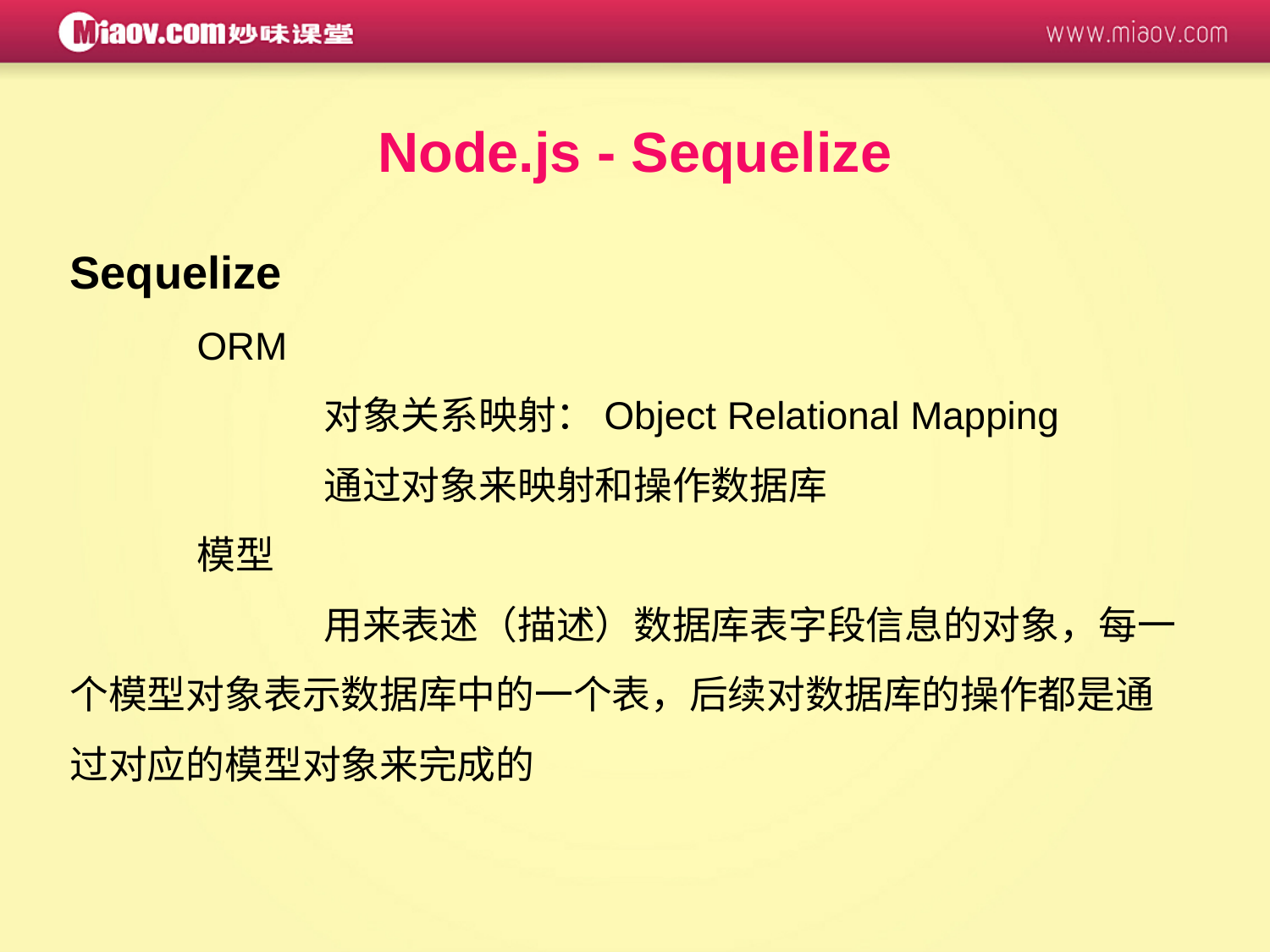

Node.js - Sequelize
Sequelize
	ORM
		对象关系映射：Object Relational Mapping
		通过对象来映射和操作数据库
	模型
		用来表述（描述）数据库表字段信息的对象，每一个模型对象表示数据库中的一个表，后续对数据库的操作都是通过对应的模型对象来完成的